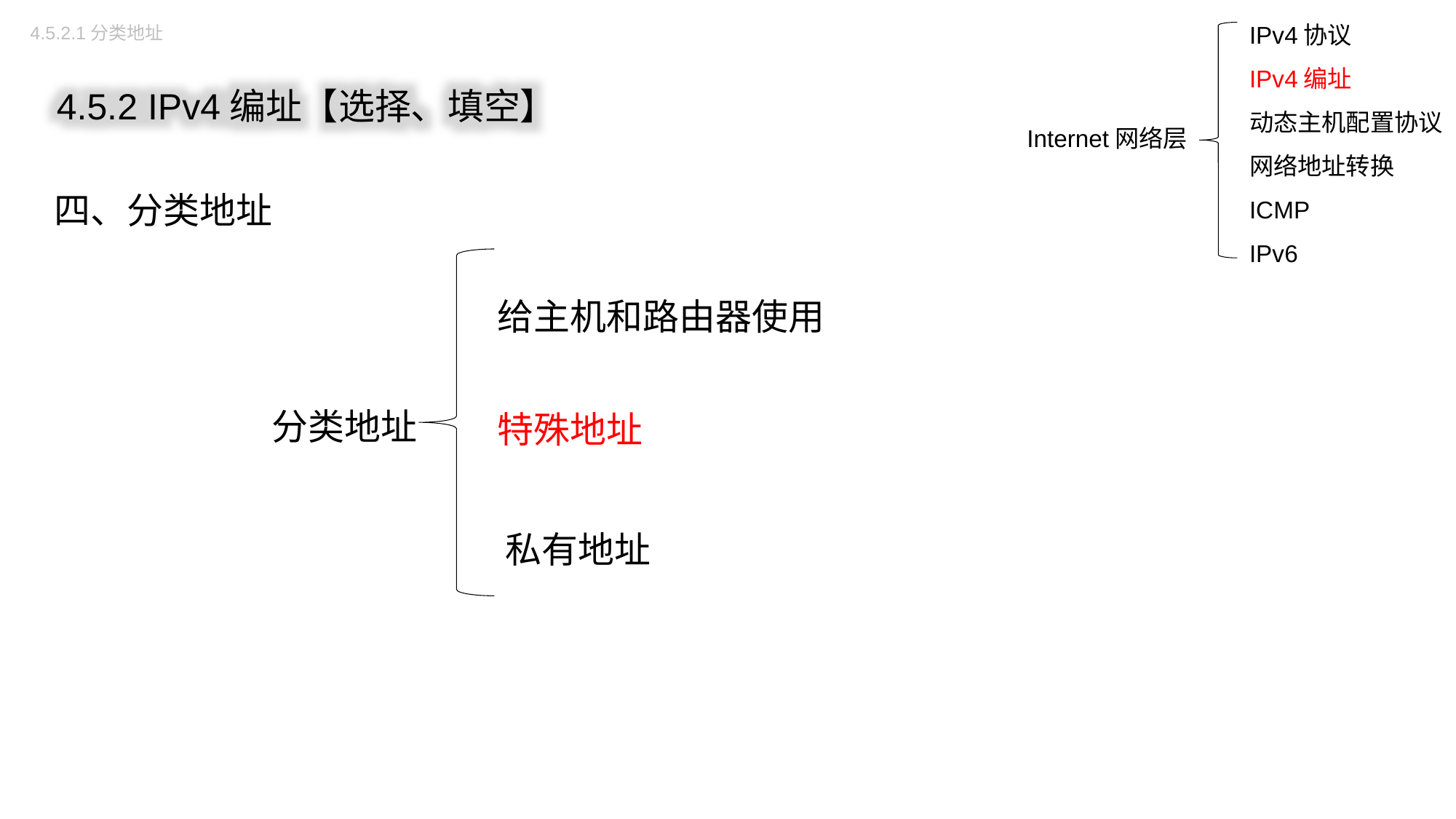

IPv4协议
IPv4编址
动态主机配置协议
网络地址转换
ICMP
IPv6
4.5.2.1分类地址

4.5.2 IPv4编址【选择、填空】
Internet网络层
四、分类地址

给主机和路由器使用
分类地址
特殊地址
私有地址